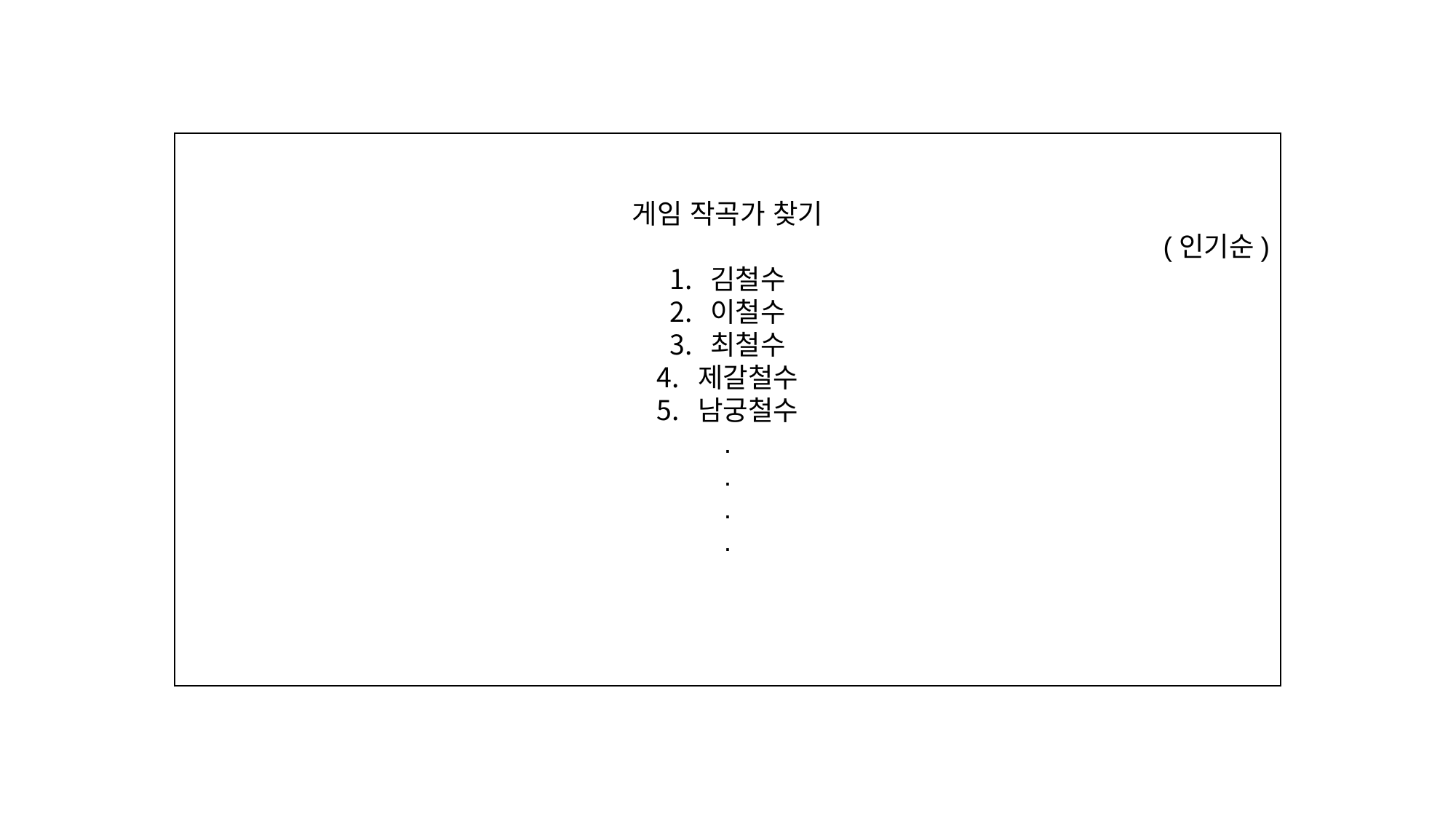

게임 작곡가 찾기
(인기순)
김철수
이철수
최철수
제갈철수
남궁철수
.
.
.
.